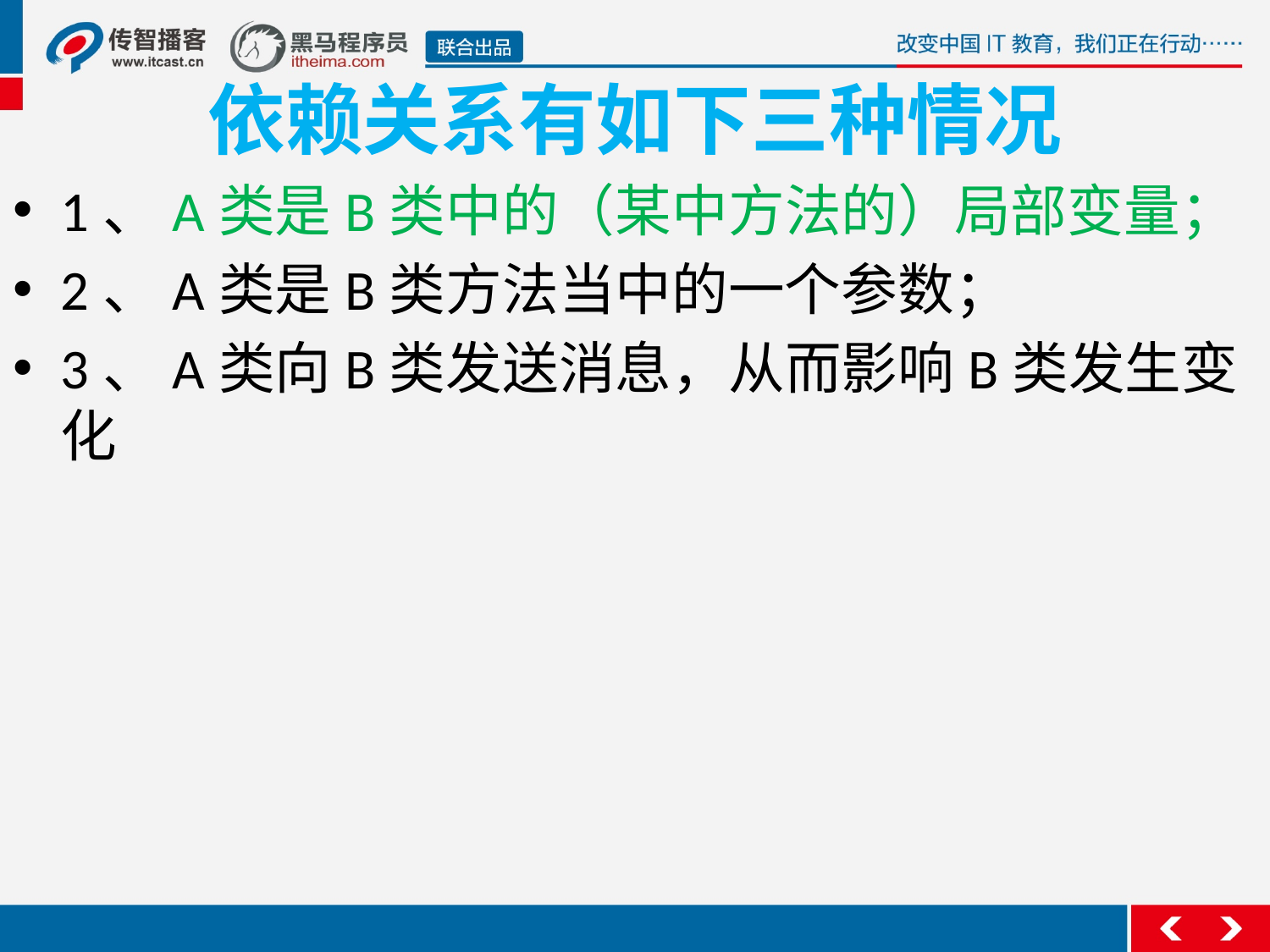

# 依赖关系有如下三种情况
1、A类是B类中的（某中方法的）局部变量；
2、A类是B类方法当中的一个参数；
3、A类向B类发送消息，从而影响B类发生变化